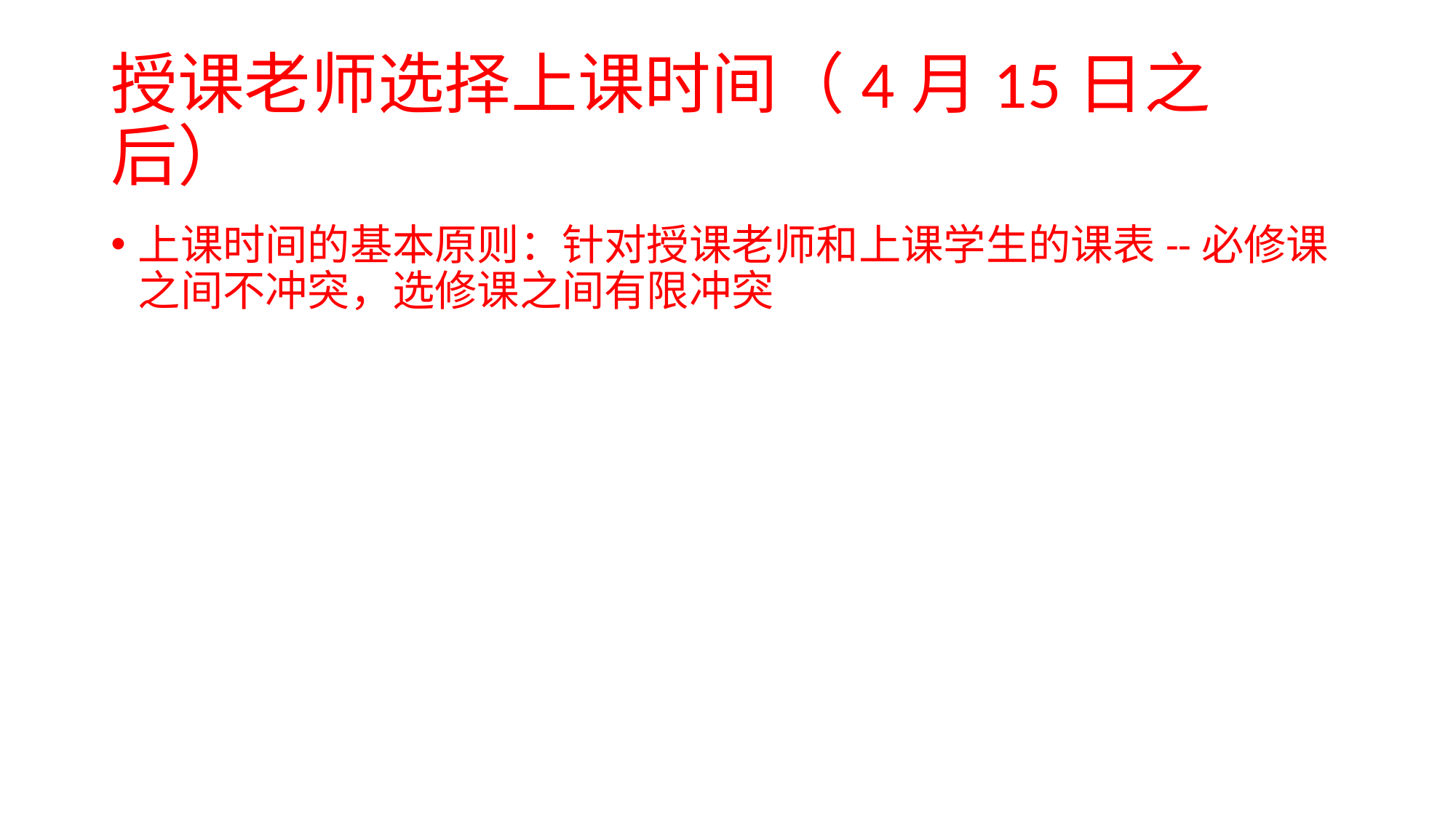

# 授课老师选择上课时间（4月15日之后）
上课时间的基本原则：针对授课老师和上课学生的课表--必修课之间不冲突，选修课之间有限冲突